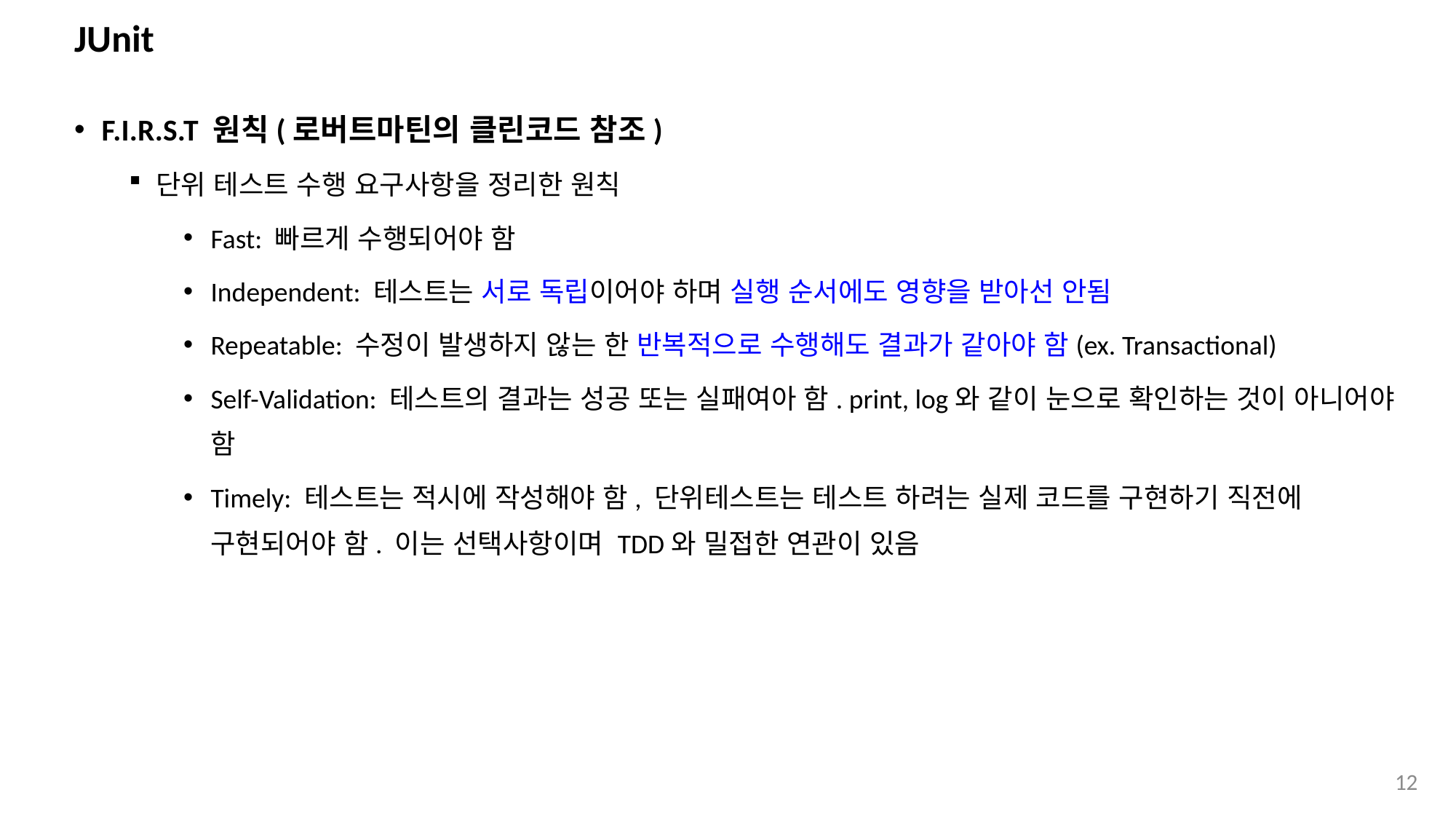

# JUnit
F.I.R.S.T 원칙(로버트마틴의 클린코드 참조)
단위 테스트 수행 요구사항을 정리한 원칙
Fast: 빠르게 수행되어야 함
Independent: 테스트는 서로 독립이어야 하며 실행 순서에도 영향을 받아선 안됨
Repeatable: 수정이 발생하지 않는 한 반복적으로 수행해도 결과가 같아야 함(ex. Transactional)
Self-Validation: 테스트의 결과는 성공 또는 실패여아 함. print, log와 같이 눈으로 확인하는 것이 아니어야 함
Timely: 테스트는 적시에 작성해야 함, 단위테스트는 테스트 하려는 실제 코드를 구현하기 직전에 구현되어야 함. 이는 선택사항이며 TDD와 밀접한 연관이 있음

12